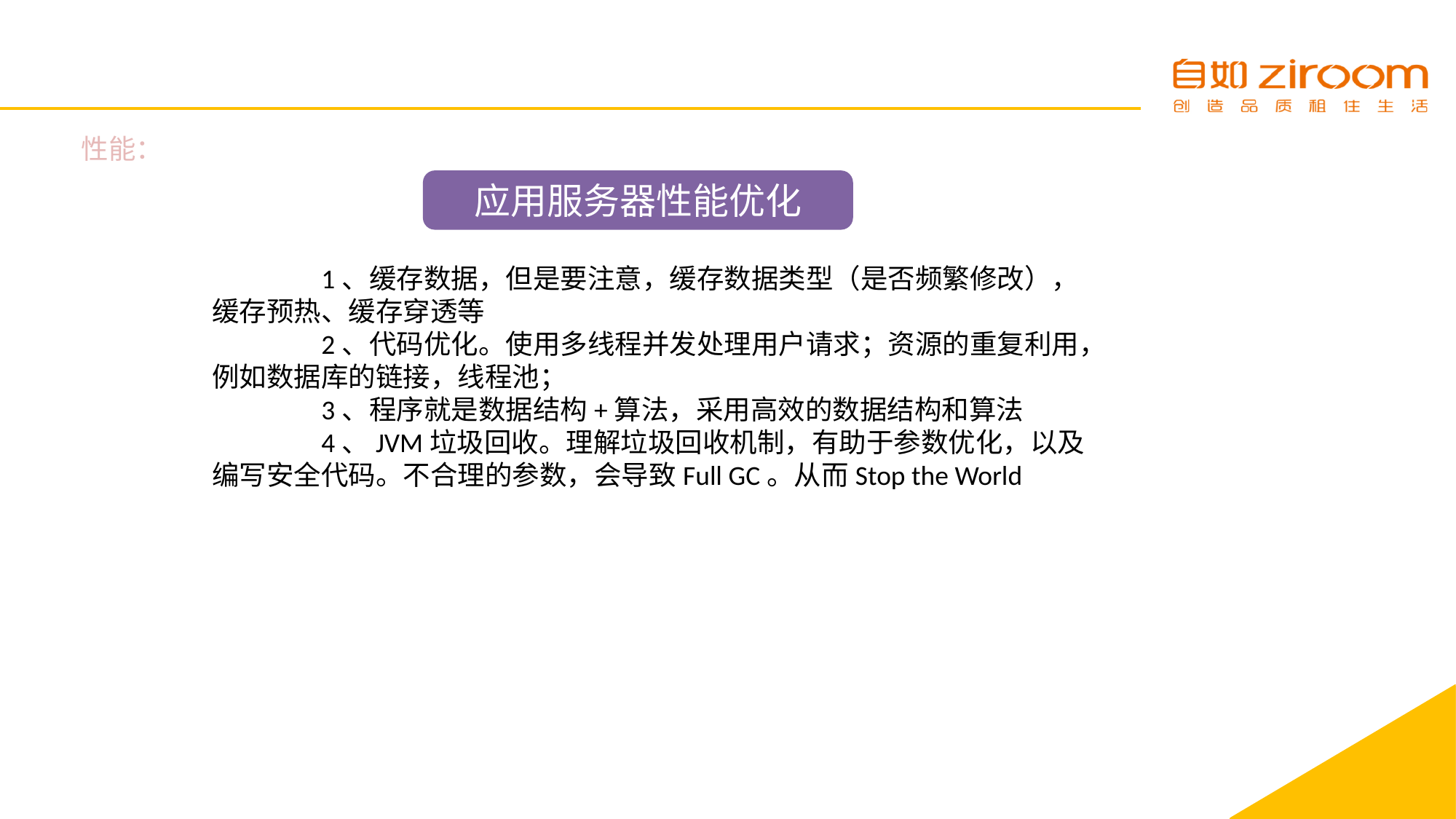

性能：
应用服务器性能优化
	1、缓存数据，但是要注意，缓存数据类型（是否频繁修改），缓存预热、缓存穿透等
	2、代码优化。使用多线程并发处理用户请求；资源的重复利用，例如数据库的链接，线程池；
	3、程序就是数据结构+算法，采用高效的数据结构和算法
	4、JVM垃圾回收。理解垃圾回收机制，有助于参数优化，以及编写安全代码。不合理的参数，会导致Full GC。从而Stop the World